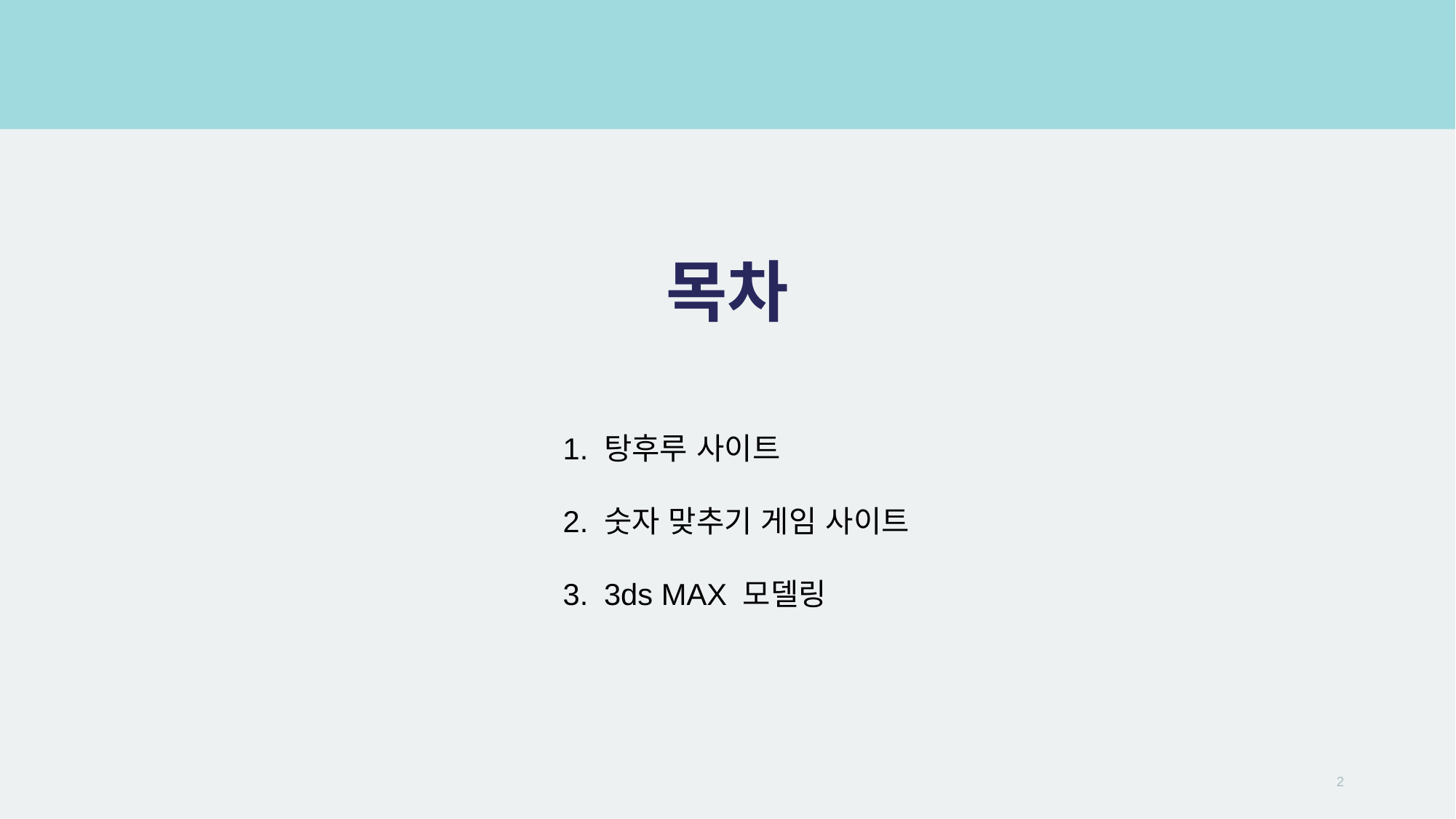

# 목차
탕후루 사이트

숫자 맞추기 게임 사이트

3ds MAX 모델링
2